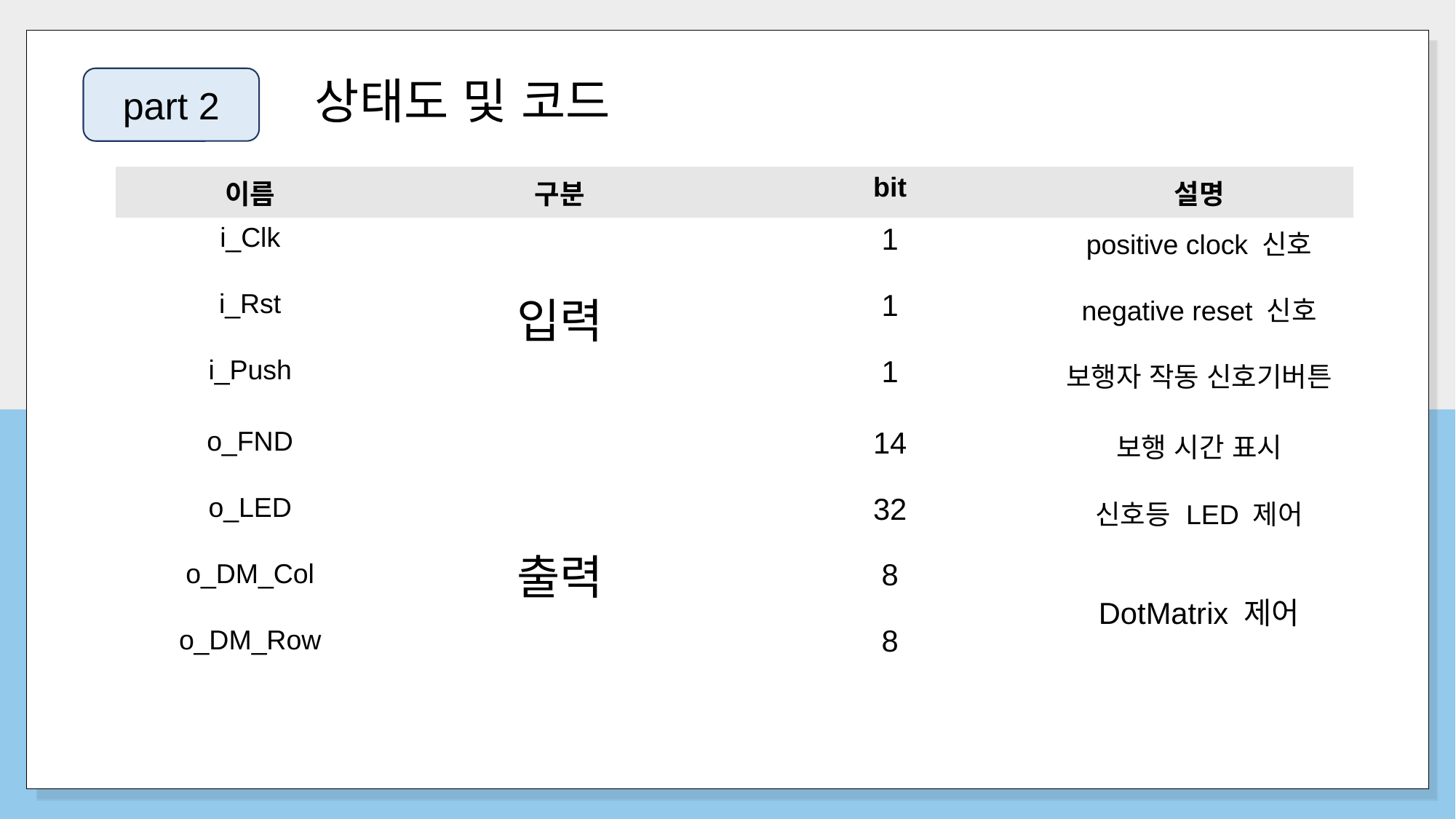

# 상태도 및 코드
part 2
| 이름 | 구분 | bit | 설명 |
| --- | --- | --- | --- |
| i\_Clk | 입력 | 1 | positive clock 신호 |
| i\_Rst |  | 1 | negative reset 신호 |
| i\_Push |  | 1 | 보행자 작동 신호기버튼 |
| o\_FND | 출력 | 14 | 보행 시간 표시 |
| o\_LED |  | 32 | 신호등 LED 제어 |
| o\_DM\_Col |  | 8 | DotMatrix 제어 |
| o\_DM\_Row |  | 8 |  |